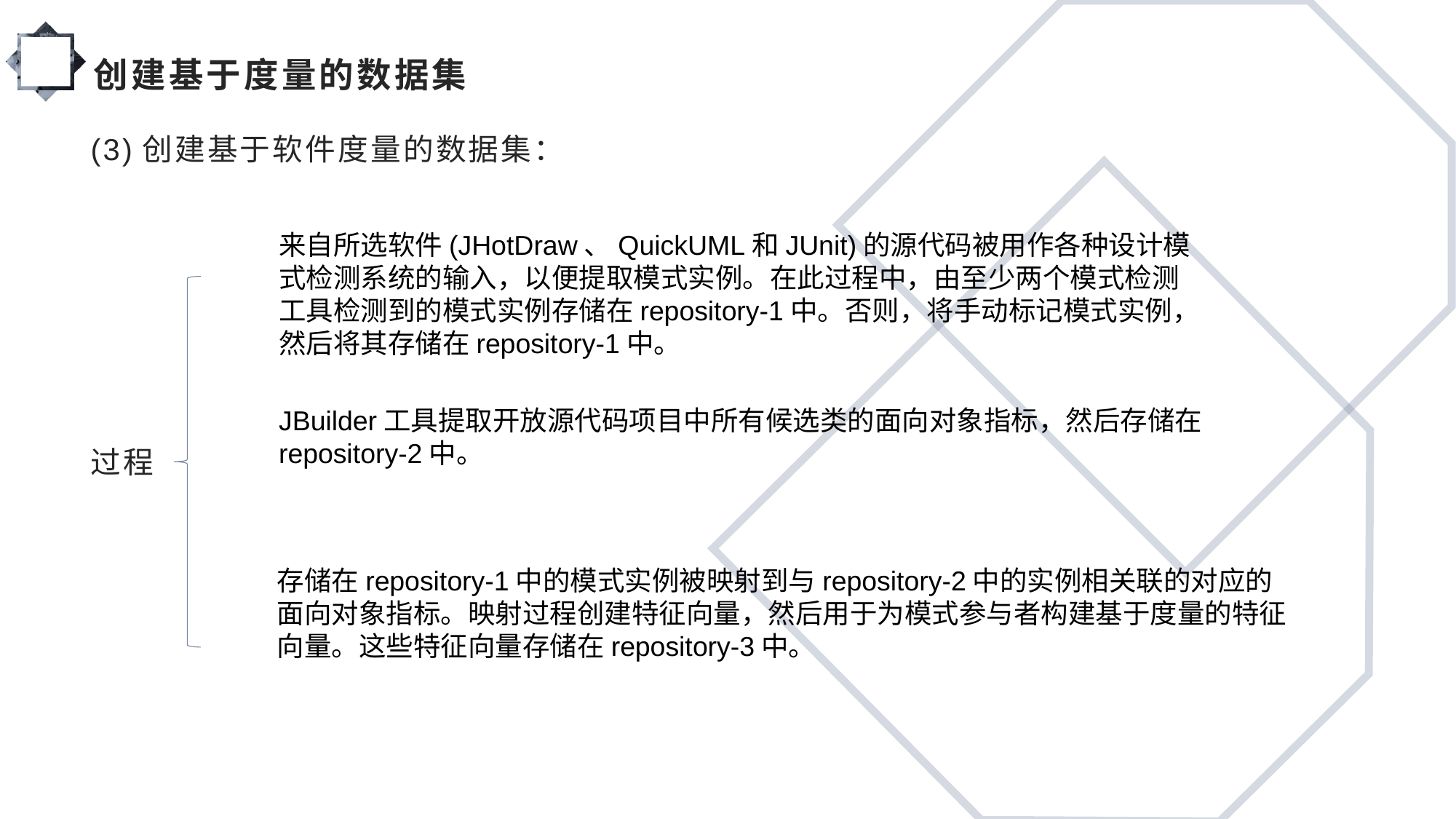

# 创建基于度量的数据集
(3)创建基于软件度量的数据集：

过程
来自所选软件(JHotDraw、QuickUML和JUnit)的源代码被用作各种设计模式检测系统的输入，以便提取模式实例。在此过程中，由至少两个模式检测工具检测到的模式实例存储在repository-1中。否则，将手动标记模式实例，然后将其存储在repository-1中。

JBuilder工具提取开放源代码项目中所有候选类的面向对象指标，然后存储在repository-2中。
存储在repository-1中的模式实例被映射到与repository-2中的实例相关联的对应的面向对象指标。映射过程创建特征向量，然后用于为模式参与者构建基于度量的特征向量。这些特征向量存储在repository-3中。